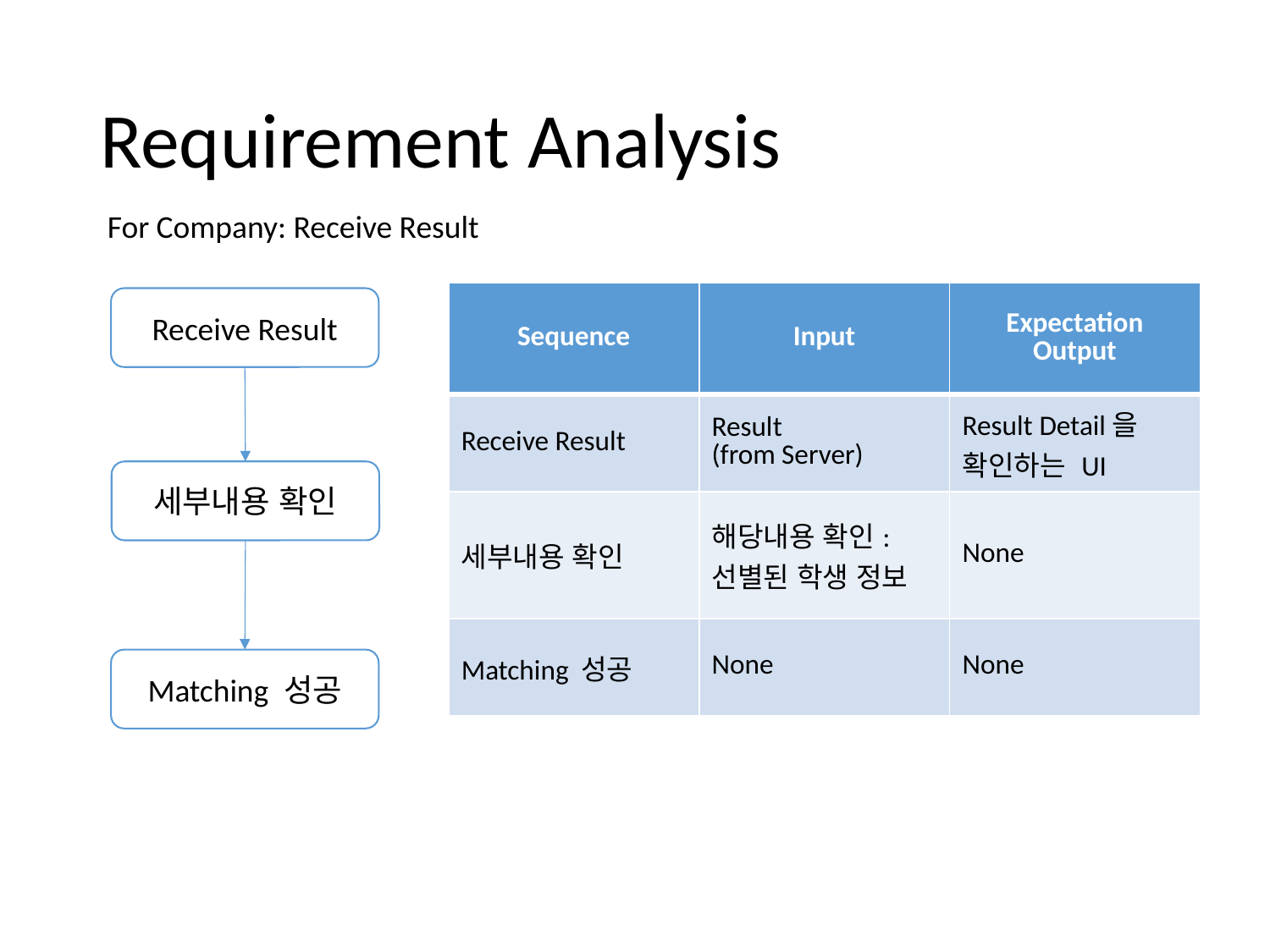

# Requirement Analysis
For Company: Receive Result
| Sequence | Input | Expectation Output |
| --- | --- | --- |
| Receive Result | Result (from Server) | Result Detail을 확인하는 UI |
| 세부내용 확인 | 해당내용 확인: 선별된 학생 정보 | None |
| Matching 성공 | None | None |
Receive Result
세부내용 확인
Matching 성공